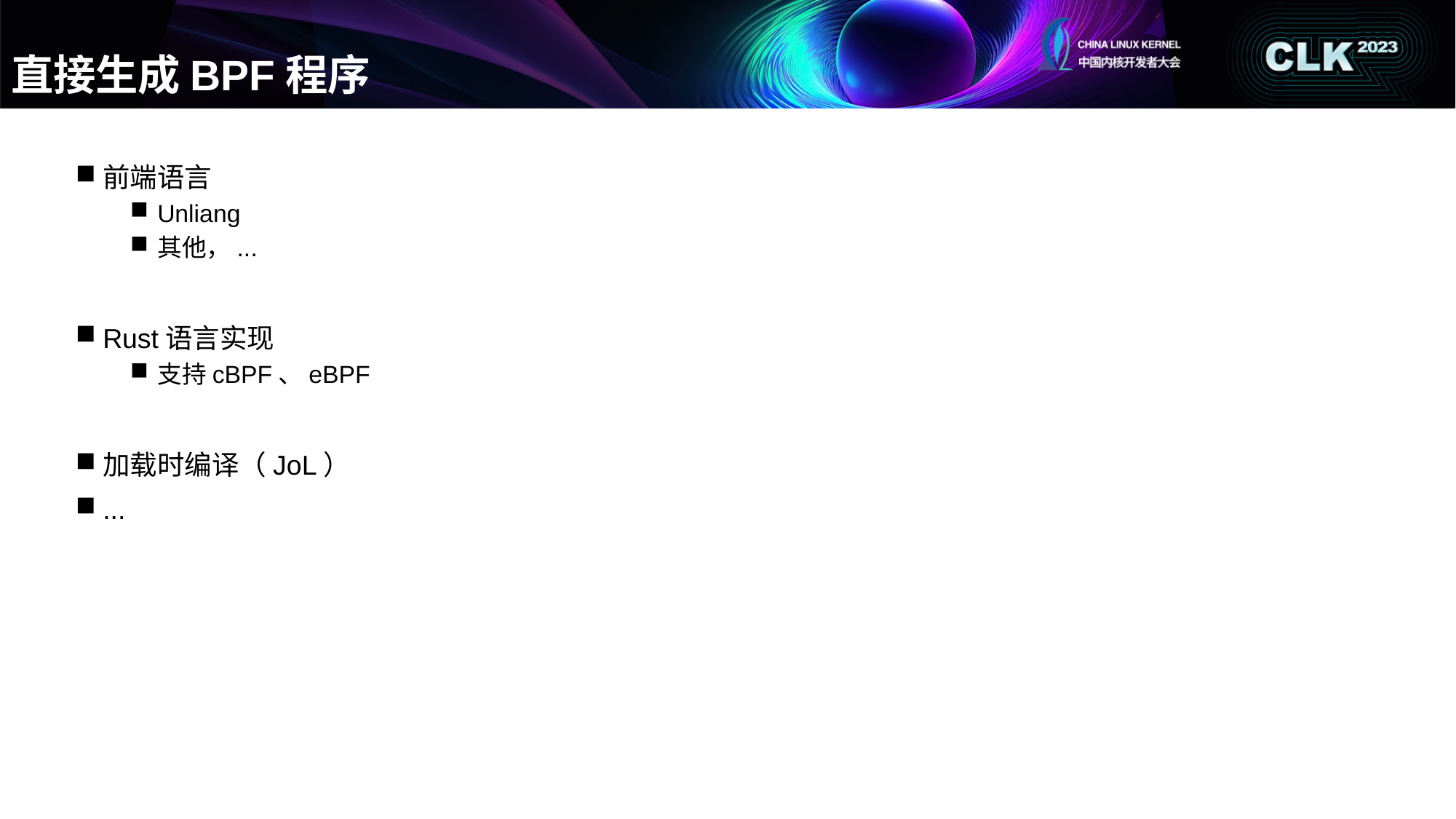

# 直接生成BPF程序
前端语言
Unliang
其他，...

Rust语言实现
支持cBPF、eBPF

加载时编译（JoL）
...